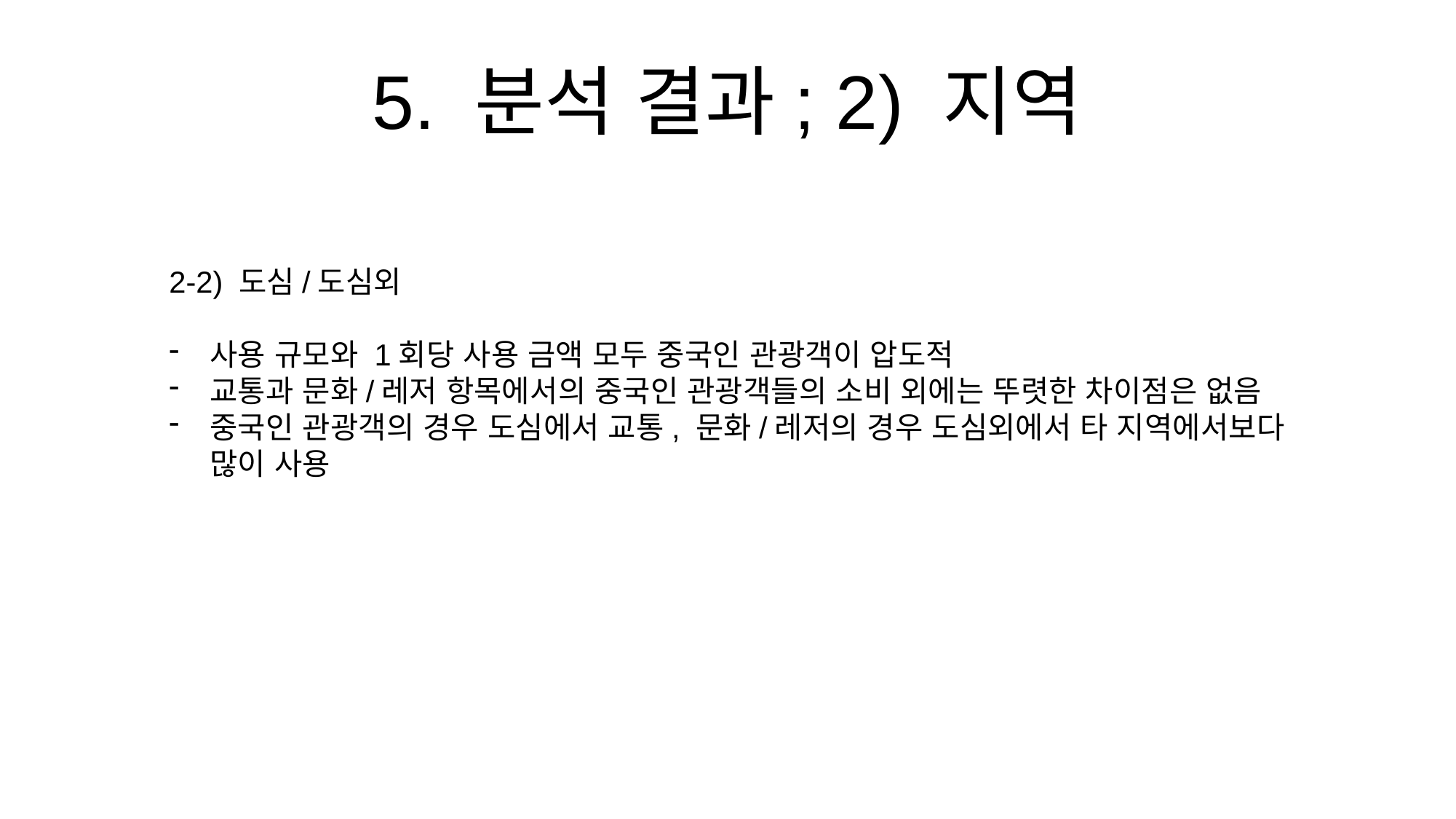

5. 분석 결과; 2) 지역
2-2) 도심/도심외

사용 규모와 1회당 사용 금액 모두 중국인 관광객이 압도적
교통과 문화/레저 항목에서의 중국인 관광객들의 소비 외에는 뚜렷한 차이점은 없음
중국인 관광객의 경우 도심에서 교통, 문화/레저의 경우 도심외에서 타 지역에서보다 많이 사용